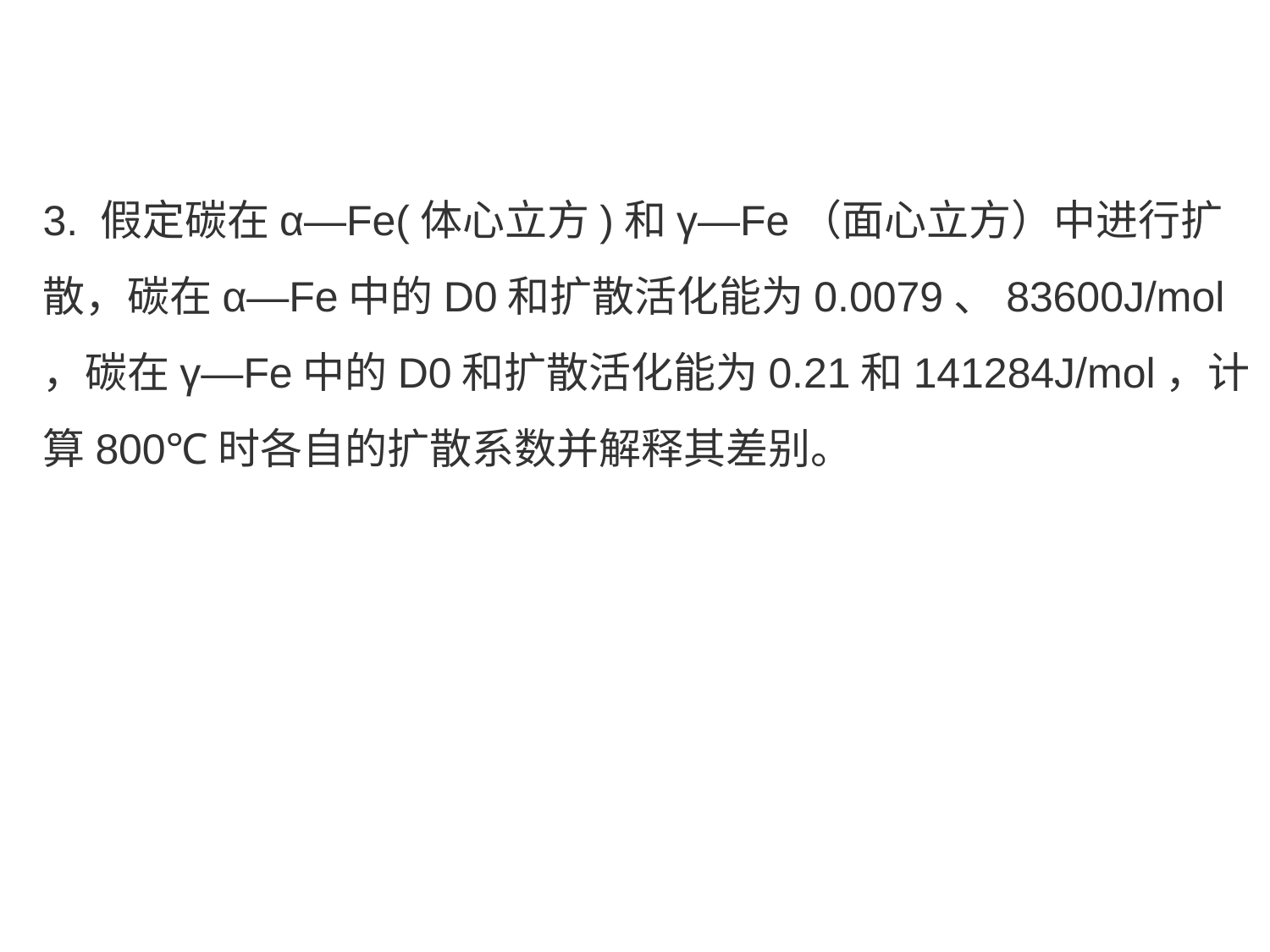

3. 假定碳在α—Fe(体心立方)和γ—Fe（面心立方）中进行扩散，碳在α—Fe中的D0和扩散活化能为0.0079、83600J/mol，碳在γ—Fe中的D0和扩散活化能为0.21和141284J/mol，计算800℃时各自的扩散系数并解释其差别。
28